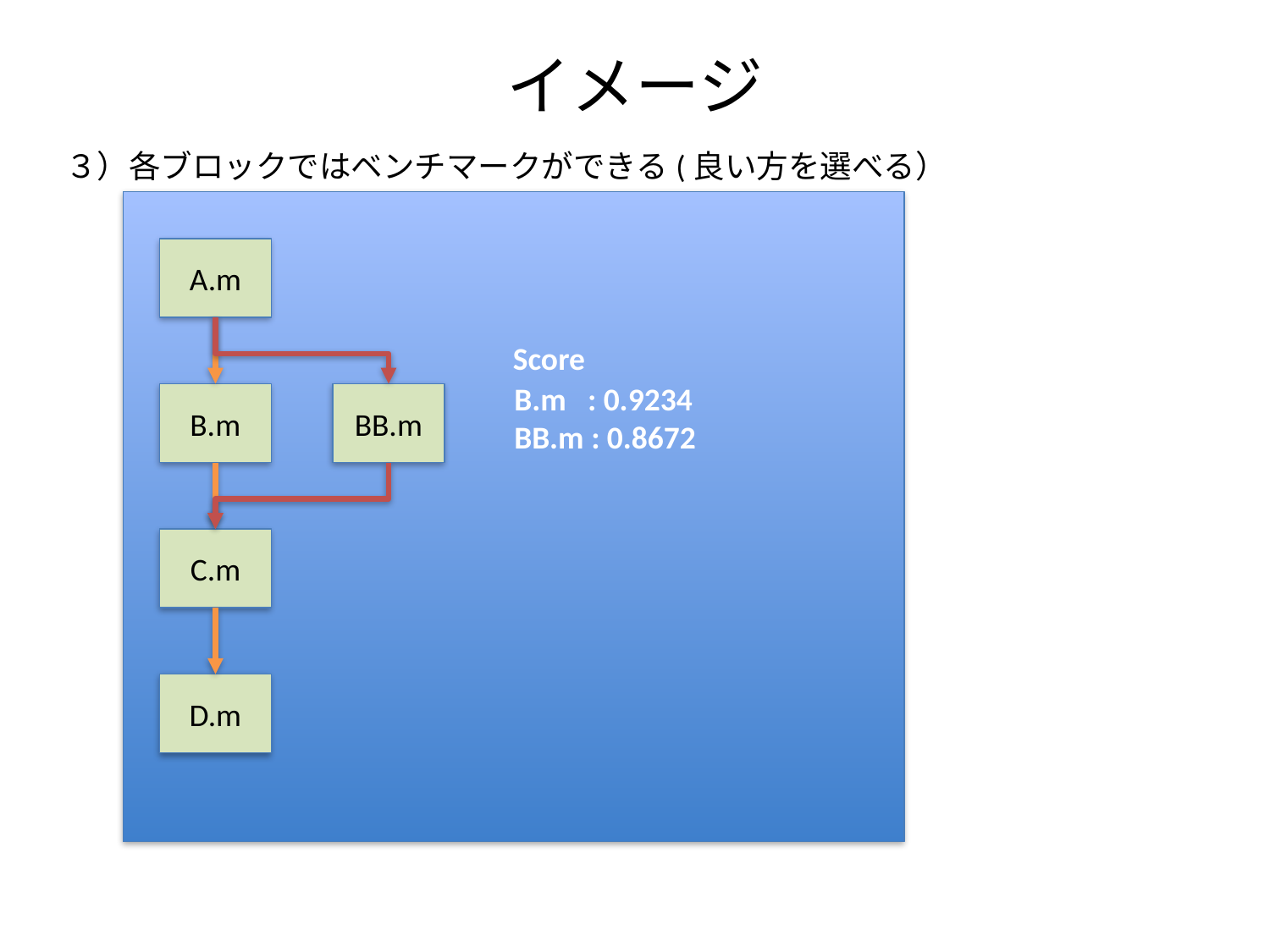

# イメージ
３）各ブロックではベンチマークができる(良い方を選べる）

A.m
Score
B.m   : 0.9234
BB.m : 0.8672
B.m
BB.m
C.m
D.m